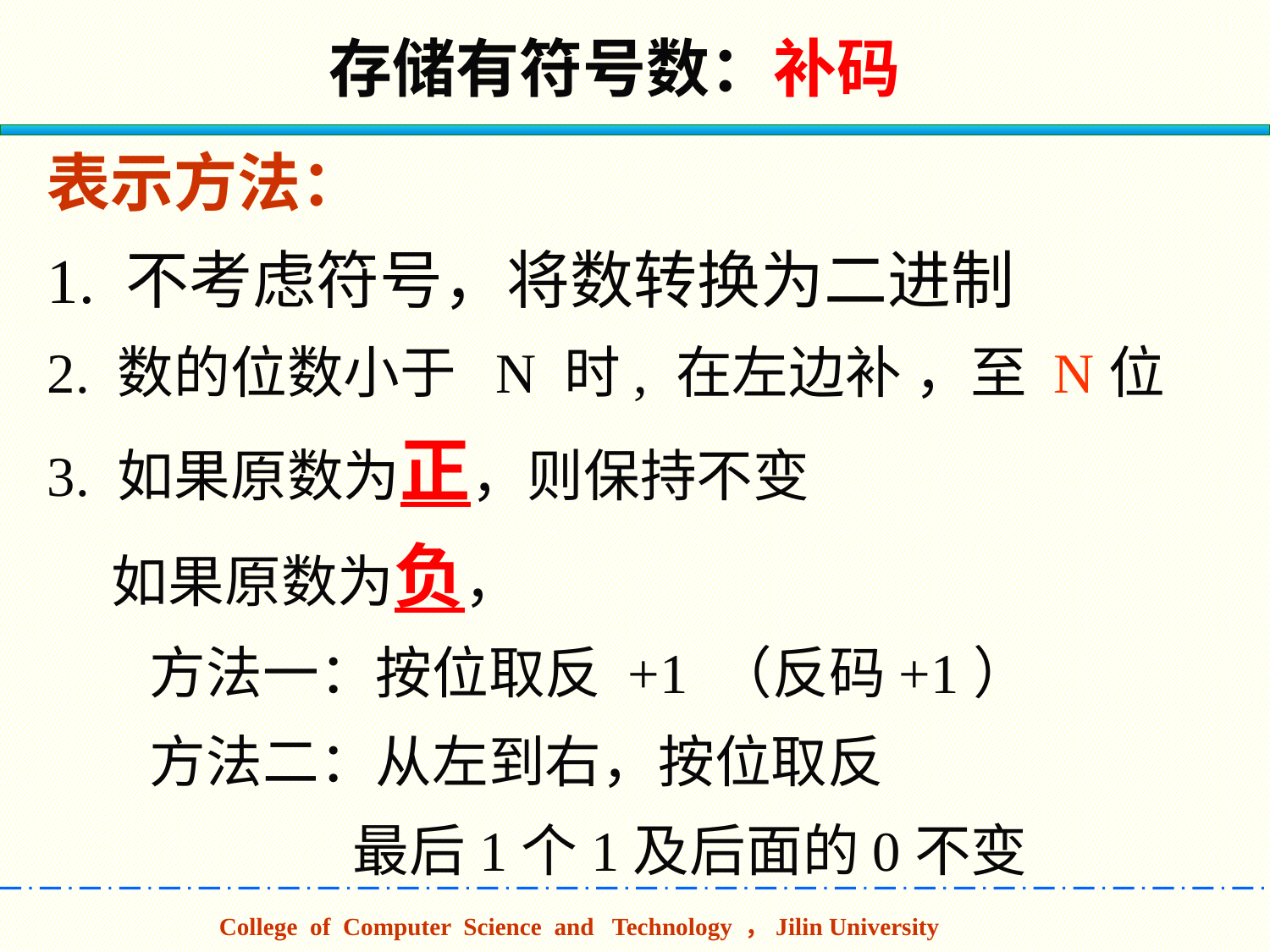

存储有符号数：补码
表示方法：
1. 不考虑符号，将数转换为二进制
2. 数的位数小于  N 时, 在左边补 ，至 N位
3. 如果原数为正，则保持不变
    如果原数为负，
       方法一：按位取反 +1 （反码+1）
       方法二：从左到右，按位取反
                       最后1个1及后面的0不变